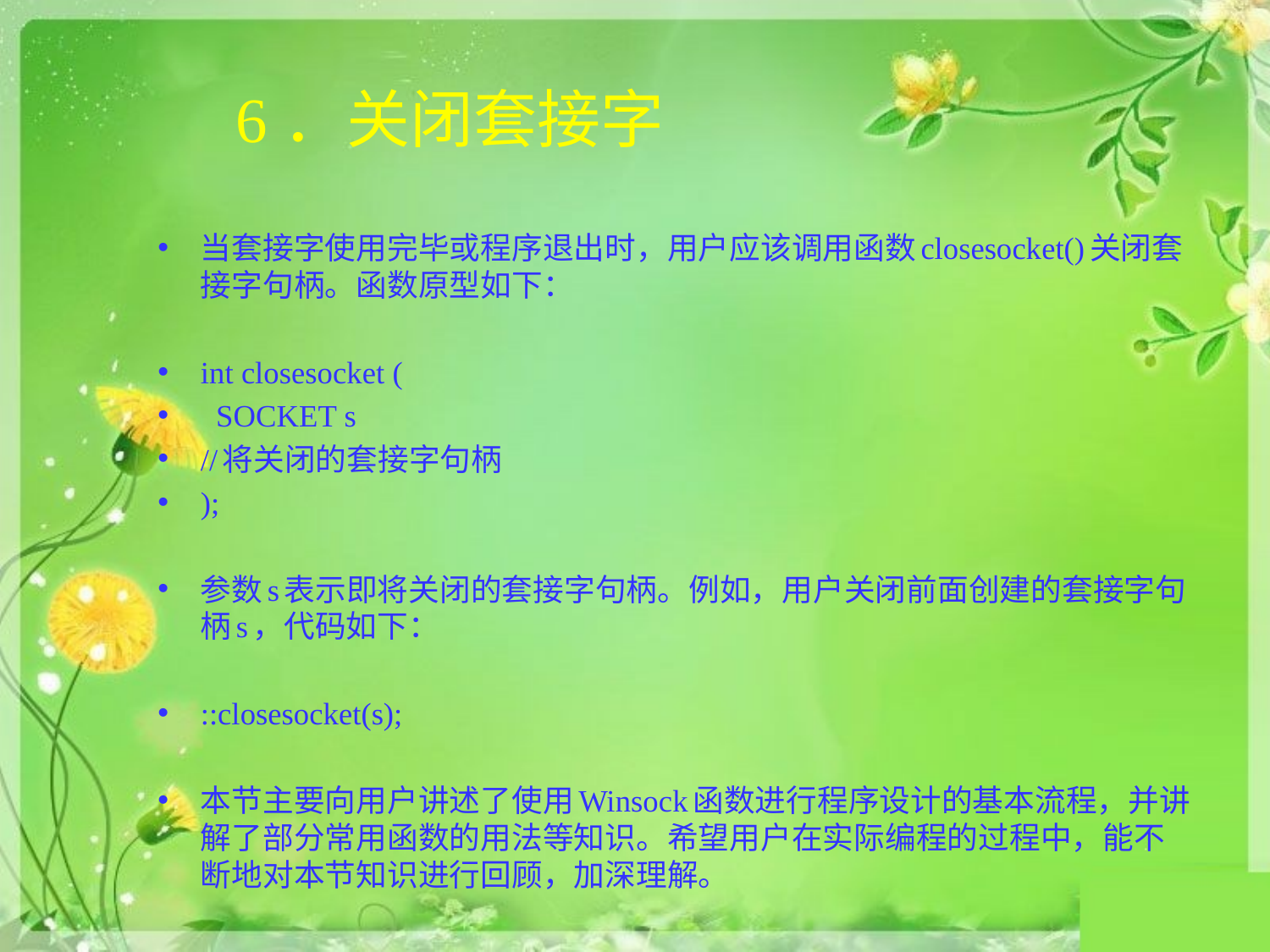

# 6．关闭套接字
当套接字使用完毕或程序退出时，用户应该调用函数closesocket()关闭套接字句柄。函数原型如下：

int closesocket (
  SOCKET s
//将关闭的套接字句柄
);

参数s表示即将关闭的套接字句柄。例如，用户关闭前面创建的套接字句柄s，代码如下：

::closesocket(s);

本节主要向用户讲述了使用Winsock函数进行程序设计的基本流程，并讲解了部分常用函数的用法等知识。希望用户在实际编程的过程中，能不断地对本节知识进行回顾，加深理解。